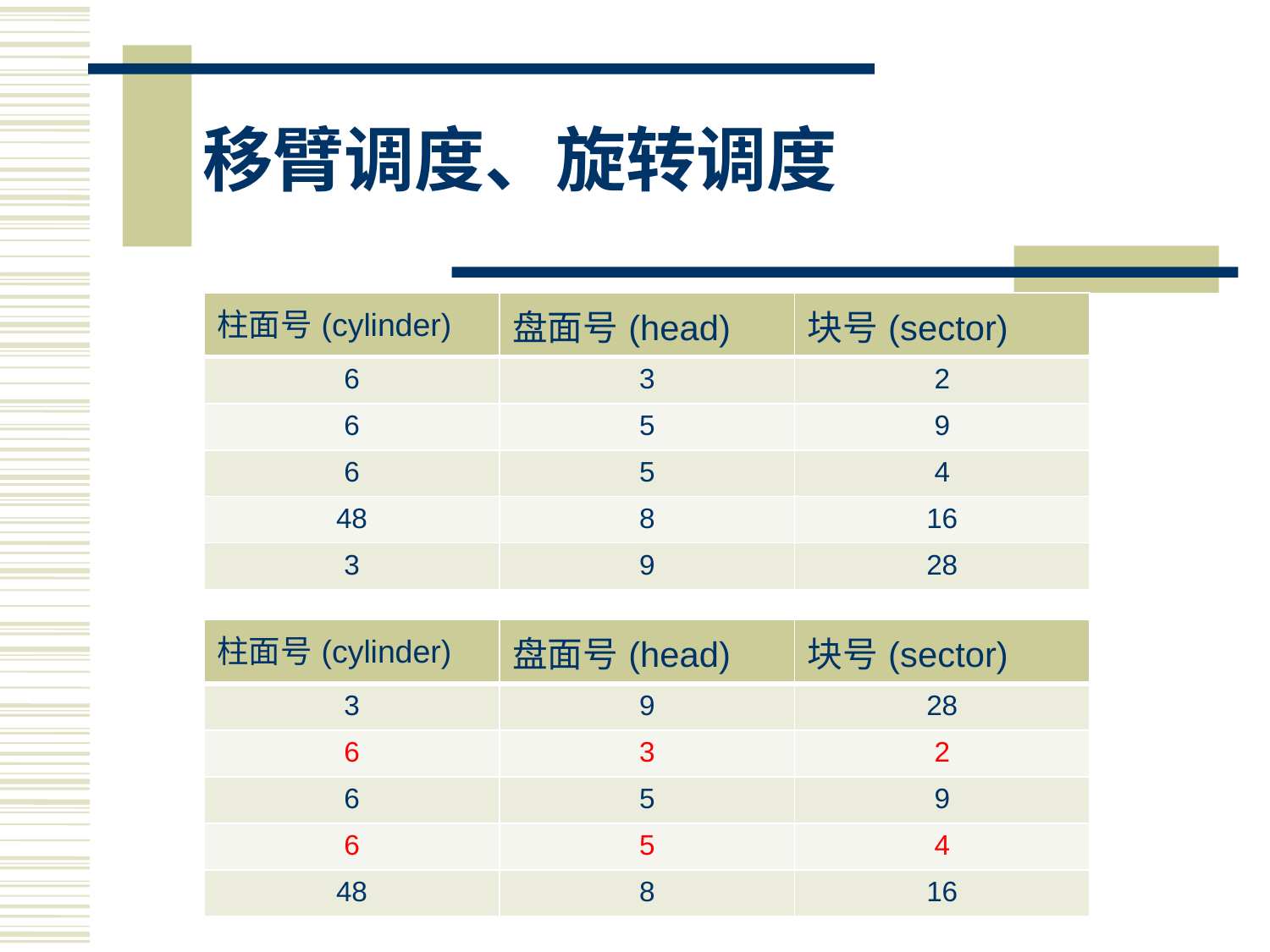

# 移臂调度、旋转调度
| 柱面号(cylinder) | 盘面号(head) | 块号(sector) |
| --- | --- | --- |
| 6 | 3 | 2 |
| 6 | 5 | 9 |
| 6 | 5 | 4 |
| 48 | 8 | 16 |
| 3 | 9 | 28 |
| 柱面号(cylinder) | 盘面号(head) | 块号(sector) |
| --- | --- | --- |
| 3 | 9 | 28 |
| 6 | 3 | 2 |
| 6 | 5 | 9 |
| 6 | 5 | 4 |
| 48 | 8 | 16 |